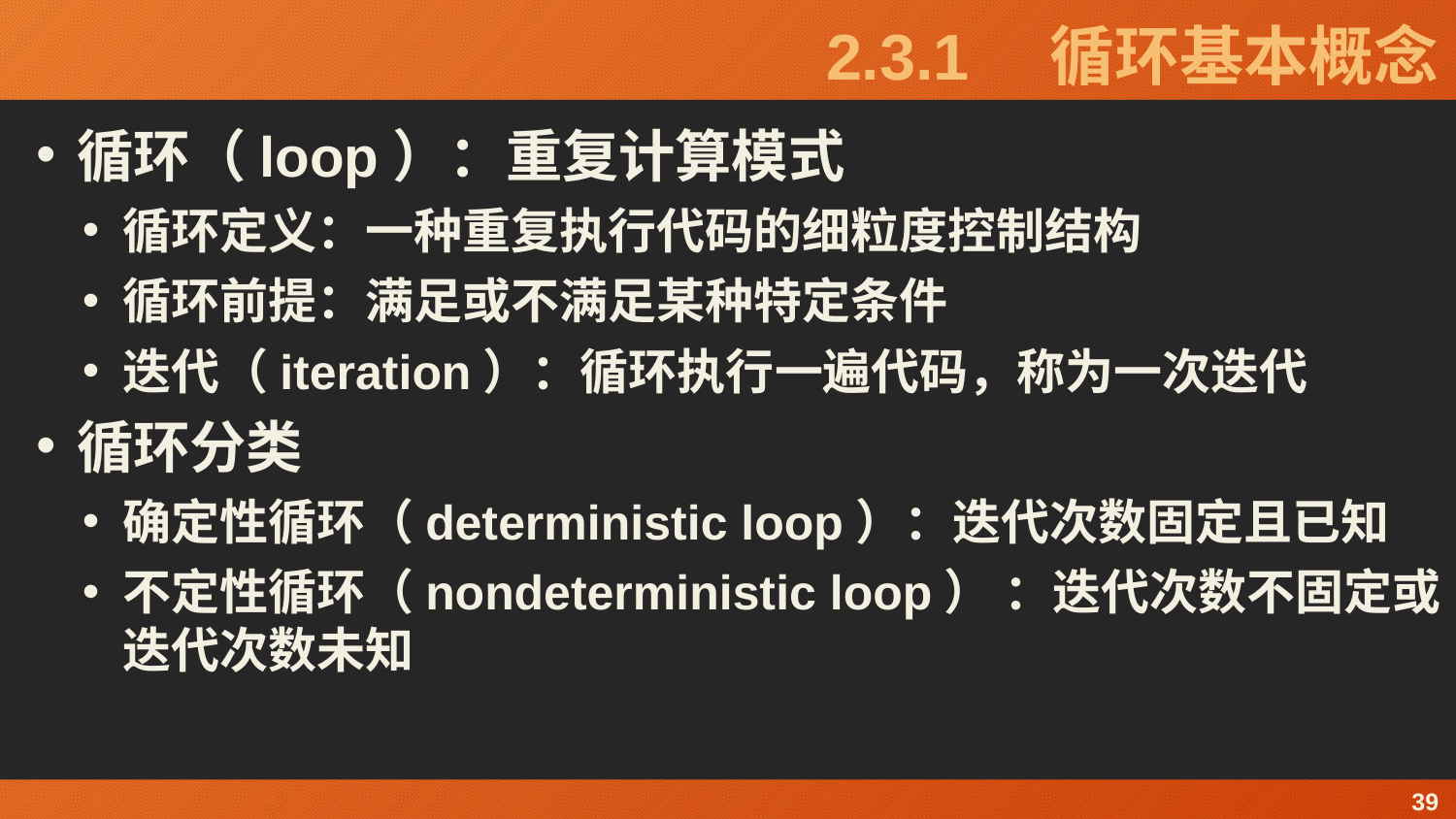

# 2.3.1　循环基本概念
循环（loop）：重复计算模式
循环定义：一种重复执行代码的细粒度控制结构
循环前提：满足或不满足某种特定条件
迭代（iteration）：循环执行一遍代码，称为一次迭代
循环分类
确定性循环（deterministic loop）：迭代次数固定且已知
不定性循环（nondeterministic loop） ：迭代次数不固定或迭代次数未知
39